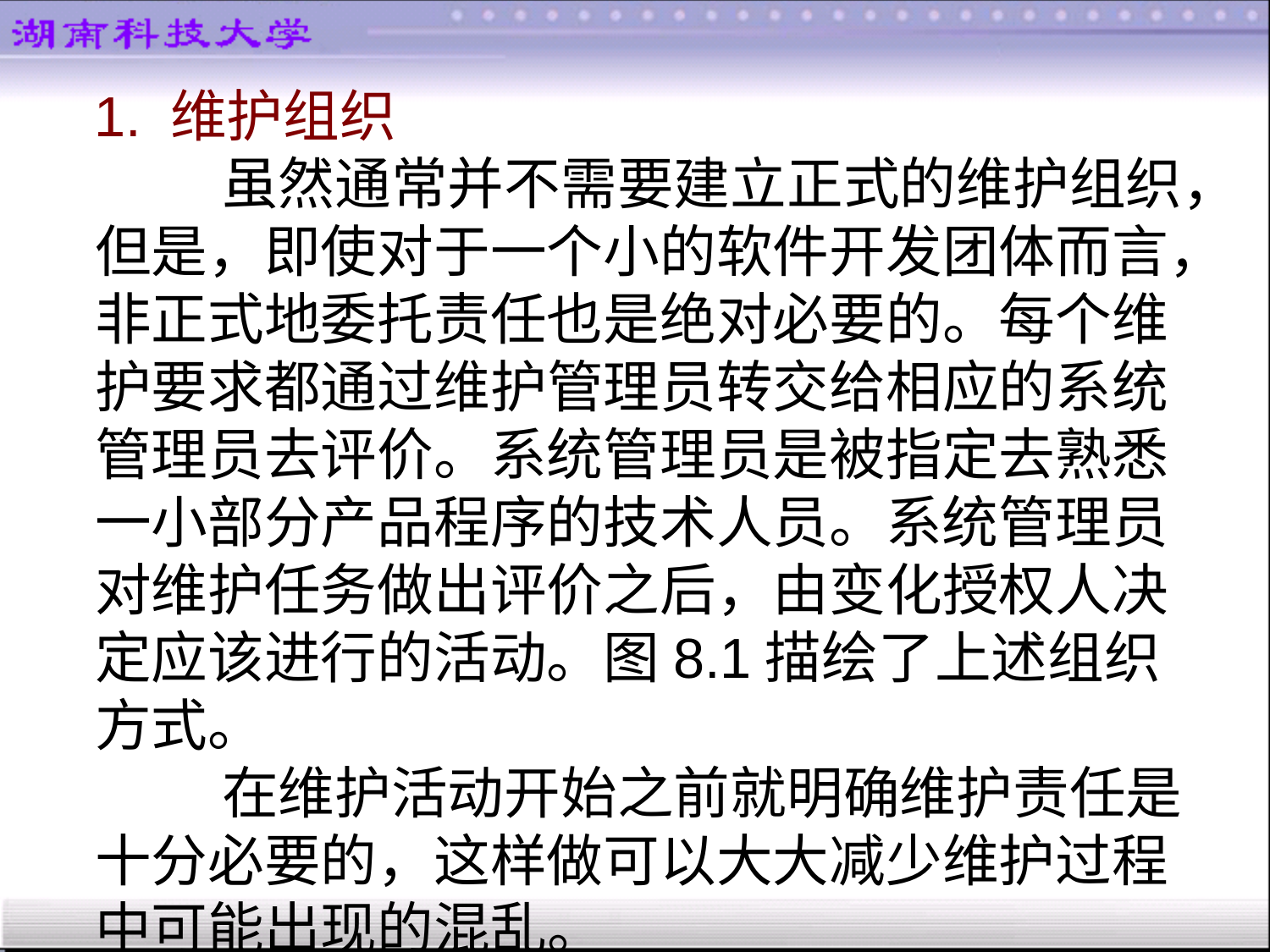

1. 维护组织
		虽然通常并不需要建立正式的维护组织，但是，即使对于一个小的软件开发团体而言，非正式地委托责任也是绝对必要的。每个维护要求都通过维护管理员转交给相应的系统管理员去评价。系统管理员是被指定去熟悉一小部分产品程序的技术人员。系统管理员对维护任务做出评价之后，由变化授权人决定应该进行的活动。图8.1描绘了上述组织方式。
		在维护活动开始之前就明确维护责任是十分必要的，这样做可以大大减少维护过程中可能出现的混乱。